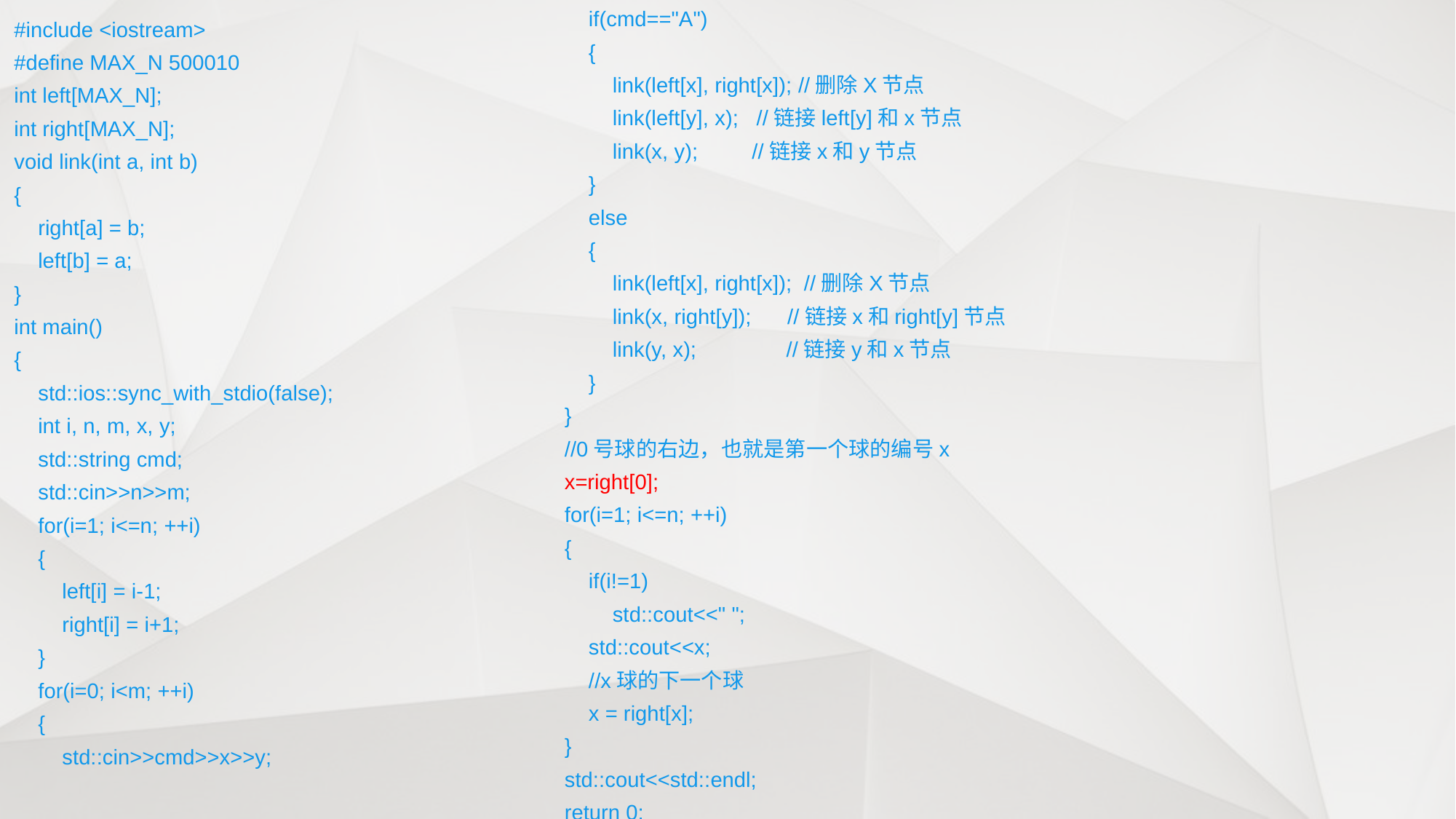

if(cmd=="A")
        {
            link(left[x], right[x]); //删除X节点
            link(left[y], x);   //链接left[y]和x节点
            link(x, y);         //链接x和y节点
        }
        else
        {
            link(left[x], right[x]);  //删除X节点
            link(x, right[y]);      //链接x和right[y]节点
            link(y, x);               //链接y和x节点
        }
    }
    //0号球的右边，也就是第一个球的编号x
    x=right[0];
    for(i=1; i<=n; ++i)
    {
        if(i!=1)
            std::cout<<" ";
        std::cout<<x;
        //x球的下一个球
        x = right[x];
    }
    std::cout<<std::endl;
    return 0;
}
#include <iostream>
#define MAX_N 500010
int left[MAX_N];
int right[MAX_N];
void link(int a, int b)
{
    right[a] = b;
    left[b] = a;
}
int main()
{
    std::ios::sync_with_stdio(false);
    int i, n, m, x, y;
    std::string cmd;
    std::cin>>n>>m;
    for(i=1; i<=n; ++i)
    {
        left[i] = i-1;
        right[i] = i+1;
    }
    for(i=0; i<m; ++i)
    {
        std::cin>>cmd>>x>>y;